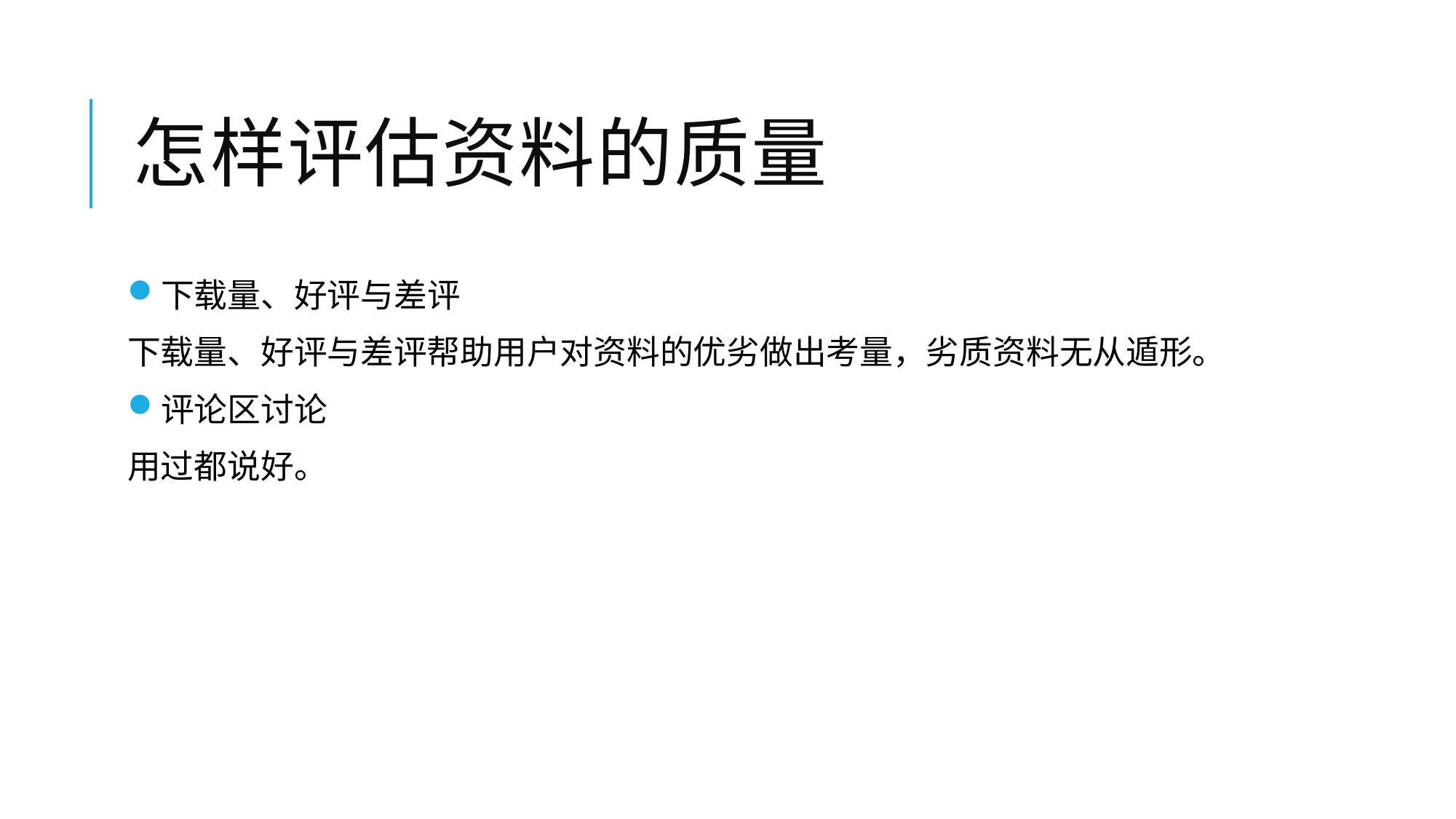

# 怎样评估资料的质量
下载量、好评与差评
下载量、好评与差评帮助用户对资料的优劣做出考量，劣质资料无从遁形。
评论区讨论
用过都说好。